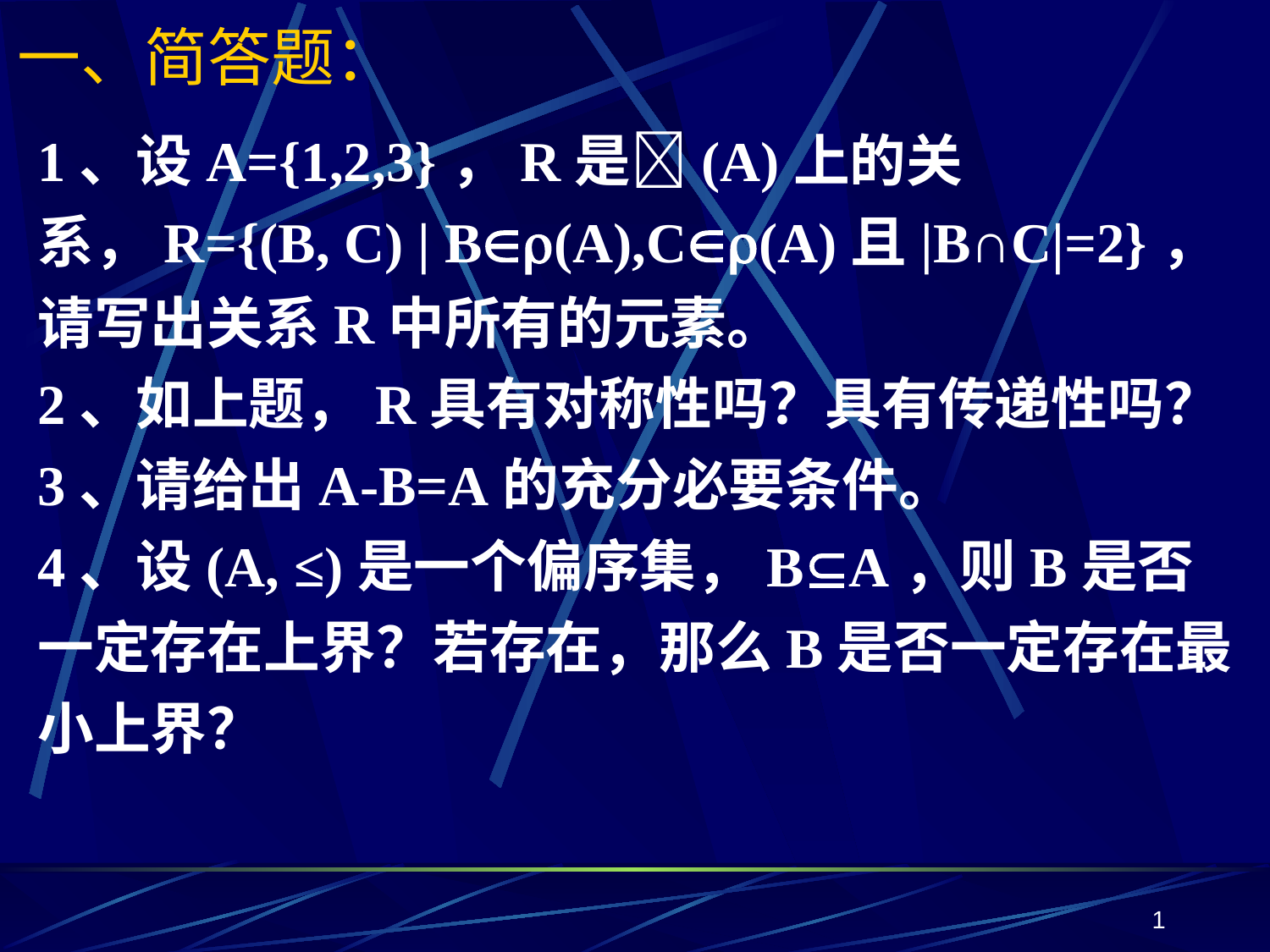

# 一、简答题：
1、设A={1,2,3}，R是ρ(A)上的关系，R={(B, C) | B∈ρ(A),C∈ρ(A)且|B∩C|=2}，请写出关系R中所有的元素。
2、如上题，R具有对称性吗？具有传递性吗？
3、请给出A-B=A的充分必要条件。
4、设(A, ≤)是一个偏序集，B⊆A，则B是否一定存在上界？若存在，那么B是否一定存在最小上界？

1